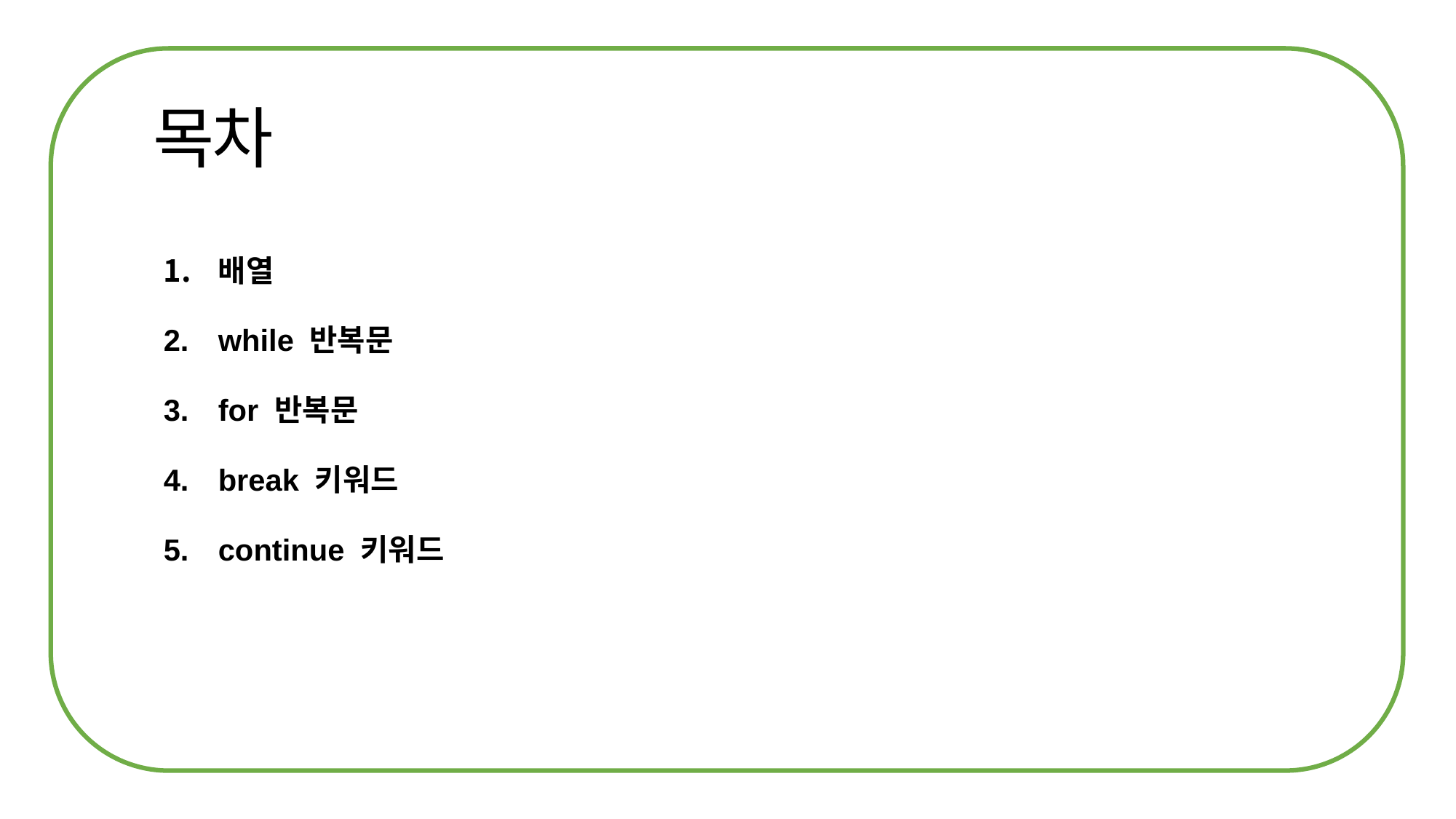

배열
while 반복문
for 반복문
break 키워드
continue 키워드